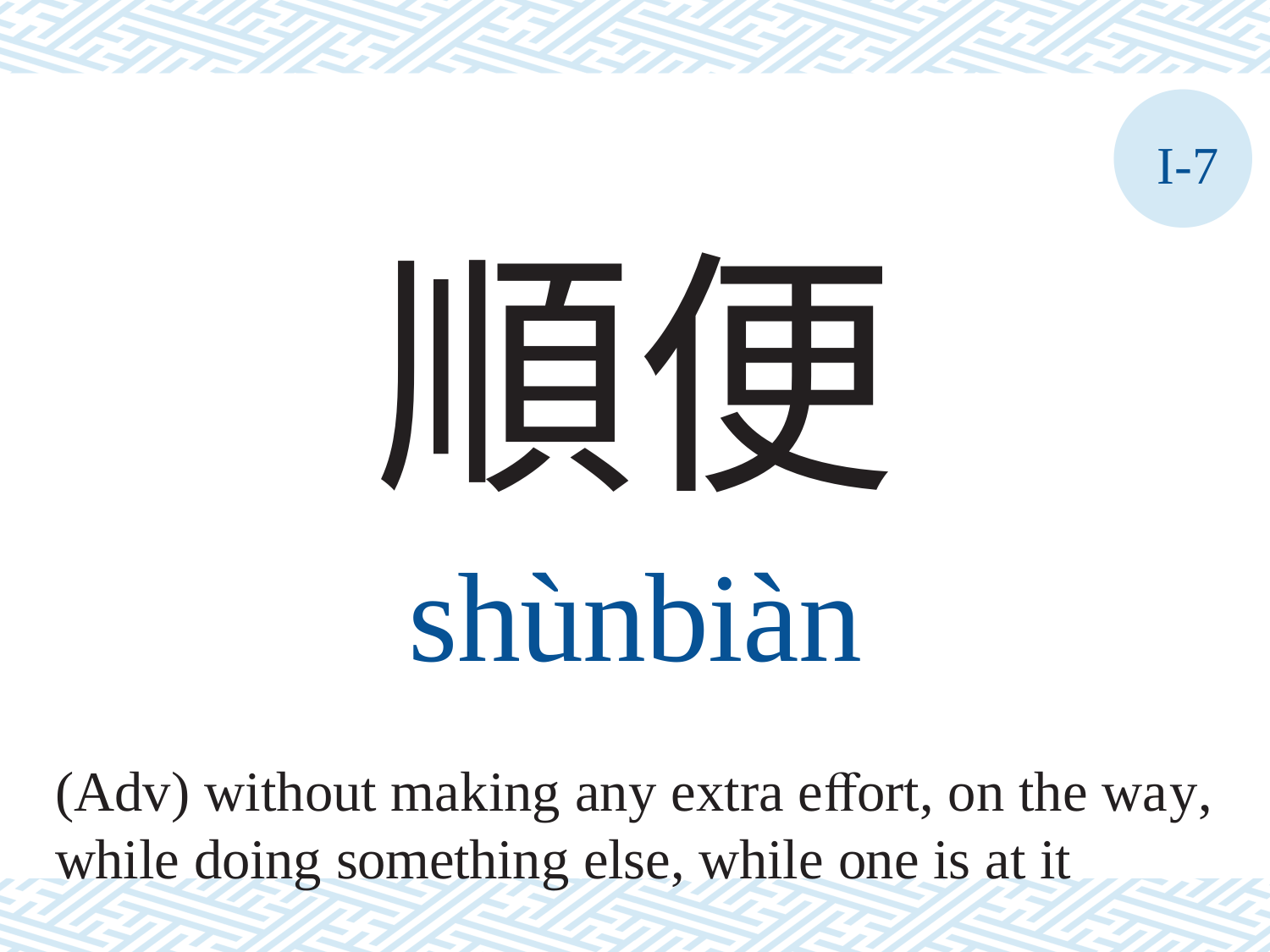

I-7
順便
shùnbiàn

(Adv) without making any extra eﬀort, on the way,
while doing something else, while one is at it